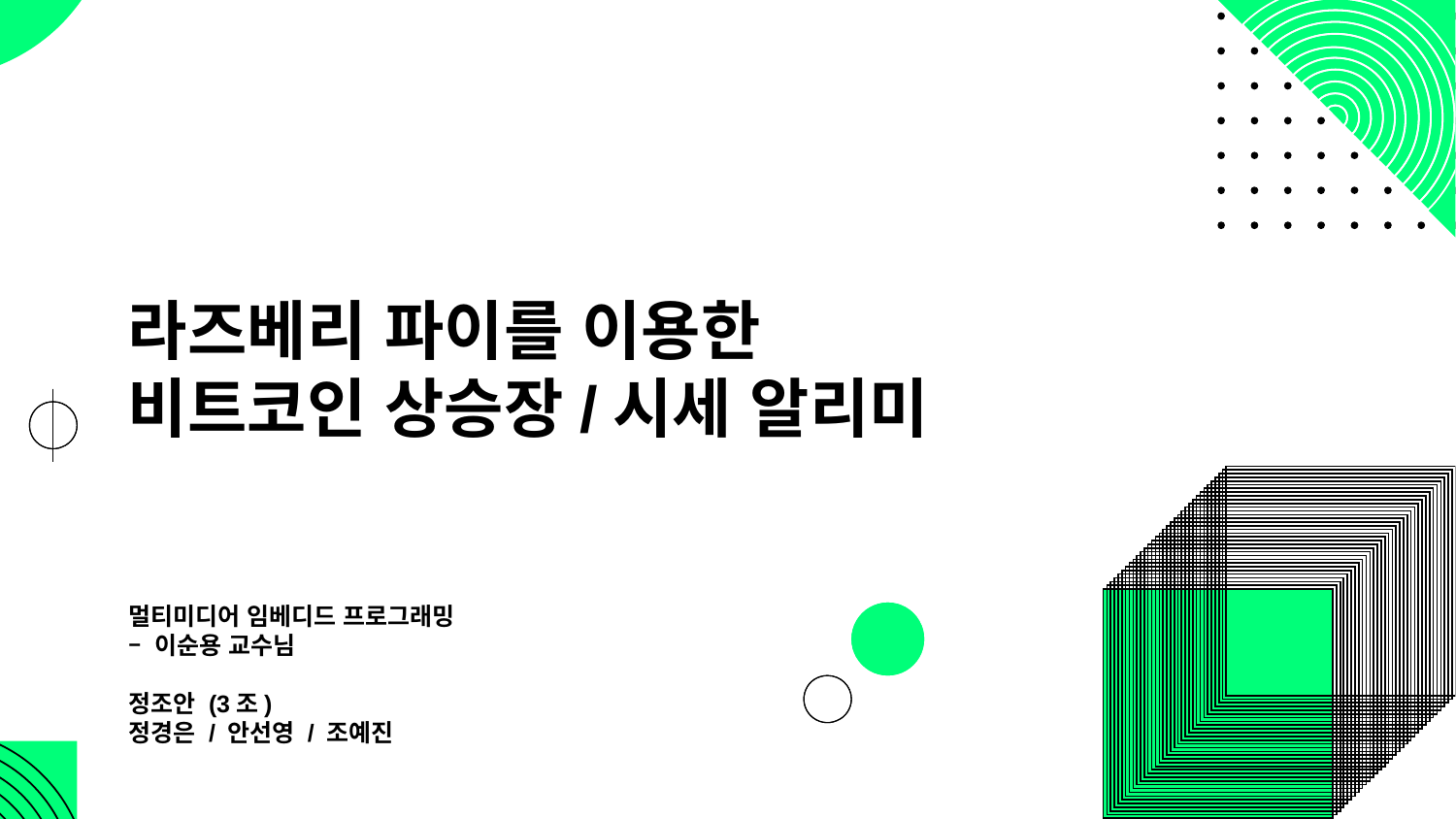

# 라즈베리 파이를 이용한 비트코인 상승장/시세 알리미

멀티미디어 임베디드 프로그래밍
– 이순용 교수님

정조안 (3조)
정경은 / 안선영 / 조예진